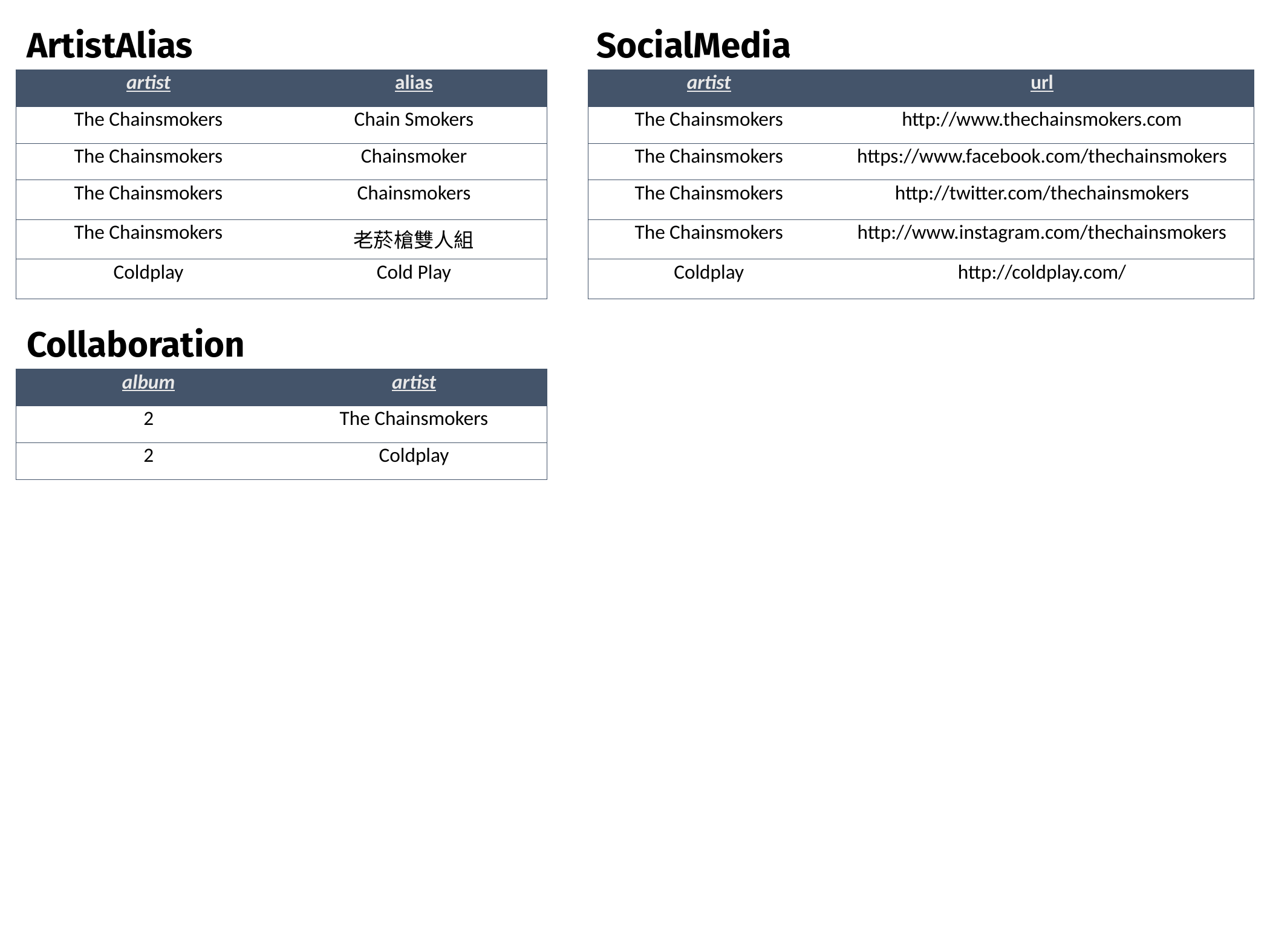

ArtistAlias
SocialMedia
| artist | alias |
| --- | --- |
| The Chainsmokers | Chain Smokers |
| The Chainsmokers | Chainsmoker |
| The Chainsmokers | Chainsmokers |
| The Chainsmokers | 老菸槍雙人組 |
| Coldplay | Cold Play |
| artist | url |
| --- | --- |
| The Chainsmokers | http://www.thechainsmokers.com |
| The Chainsmokers | https://www.facebook.com/thechainsmokers |
| The Chainsmokers | http://twitter.com/thechainsmokers |
| The Chainsmokers | http://www.instagram.com/thechainsmokers |
| Coldplay | http://coldplay.com/ |
Collaboration
| album | artist |
| --- | --- |
| 2 | The Chainsmokers |
| 2 | Coldplay |